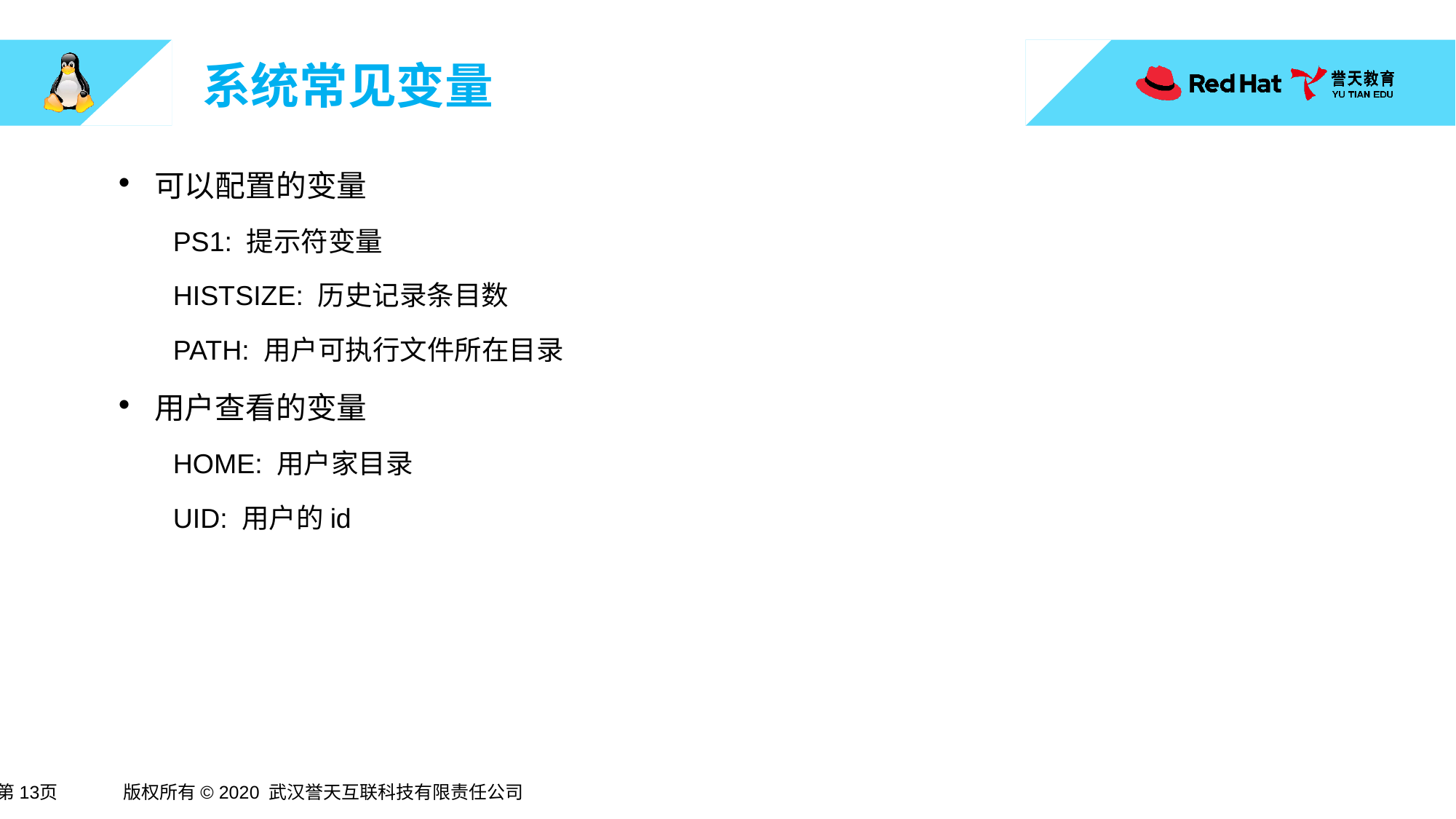

# 系统常见变量
可以配置的变量
PS1: 提示符变量
HISTSIZE: 历史记录条目数
PATH: 用户可执行文件所在目录
用户查看的变量
HOME: 用户家目录
UID: 用户的id
13